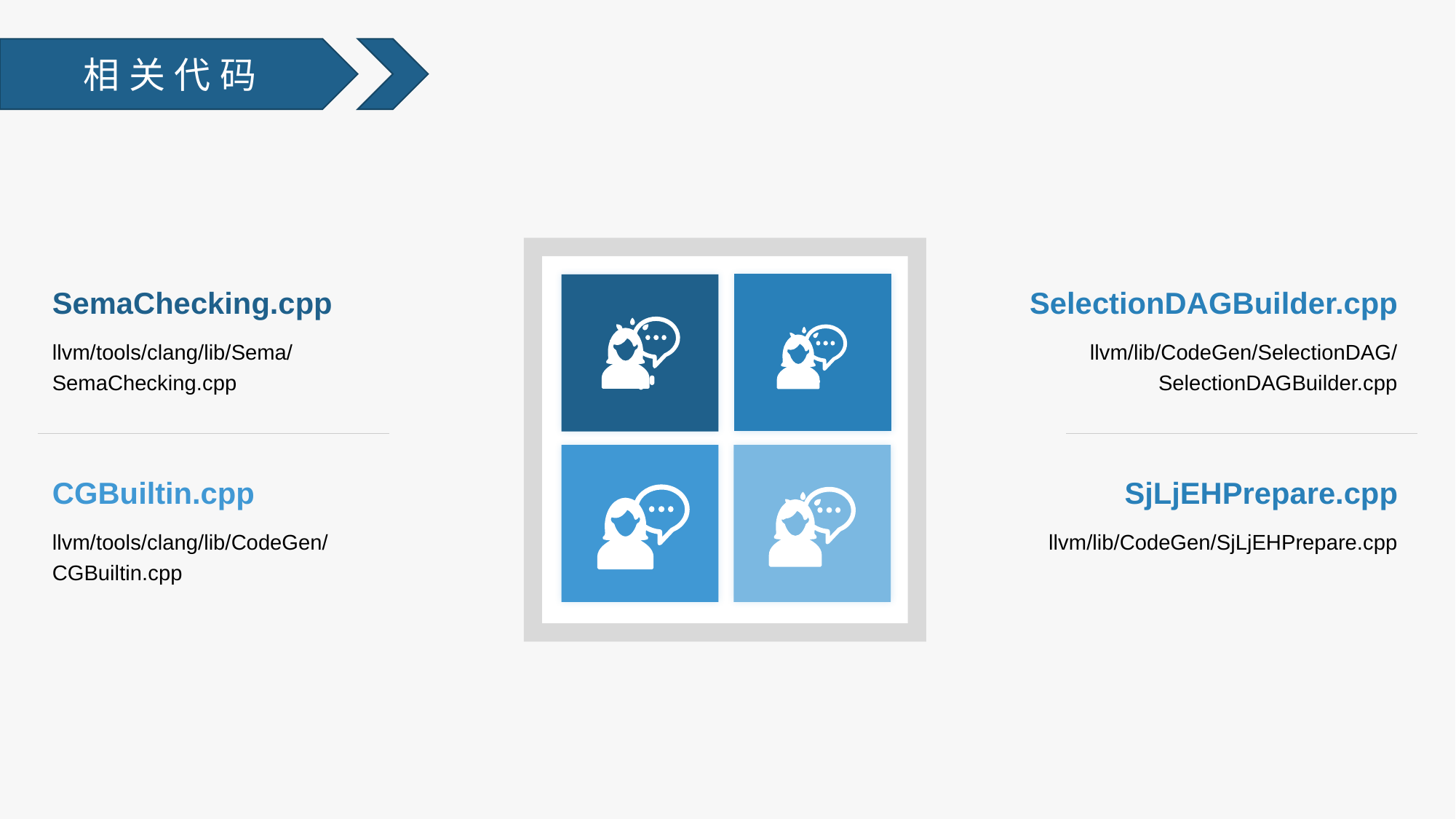

相关代码

SemaChecking.cpp
llvm/tools/clang/lib/Sema/
SemaChecking.cpp
CGBuiltin.cpp
llvm/tools/clang/lib/CodeGen/
CGBuiltin.cpp
SelectionDAGBuilder.cpp
llvm/lib/CodeGen/SelectionDAG/
SelectionDAGBuilder.cpp
SjLjEHPrepare.cpp
llvm/lib/CodeGen/SjLjEHPrepare.cpp